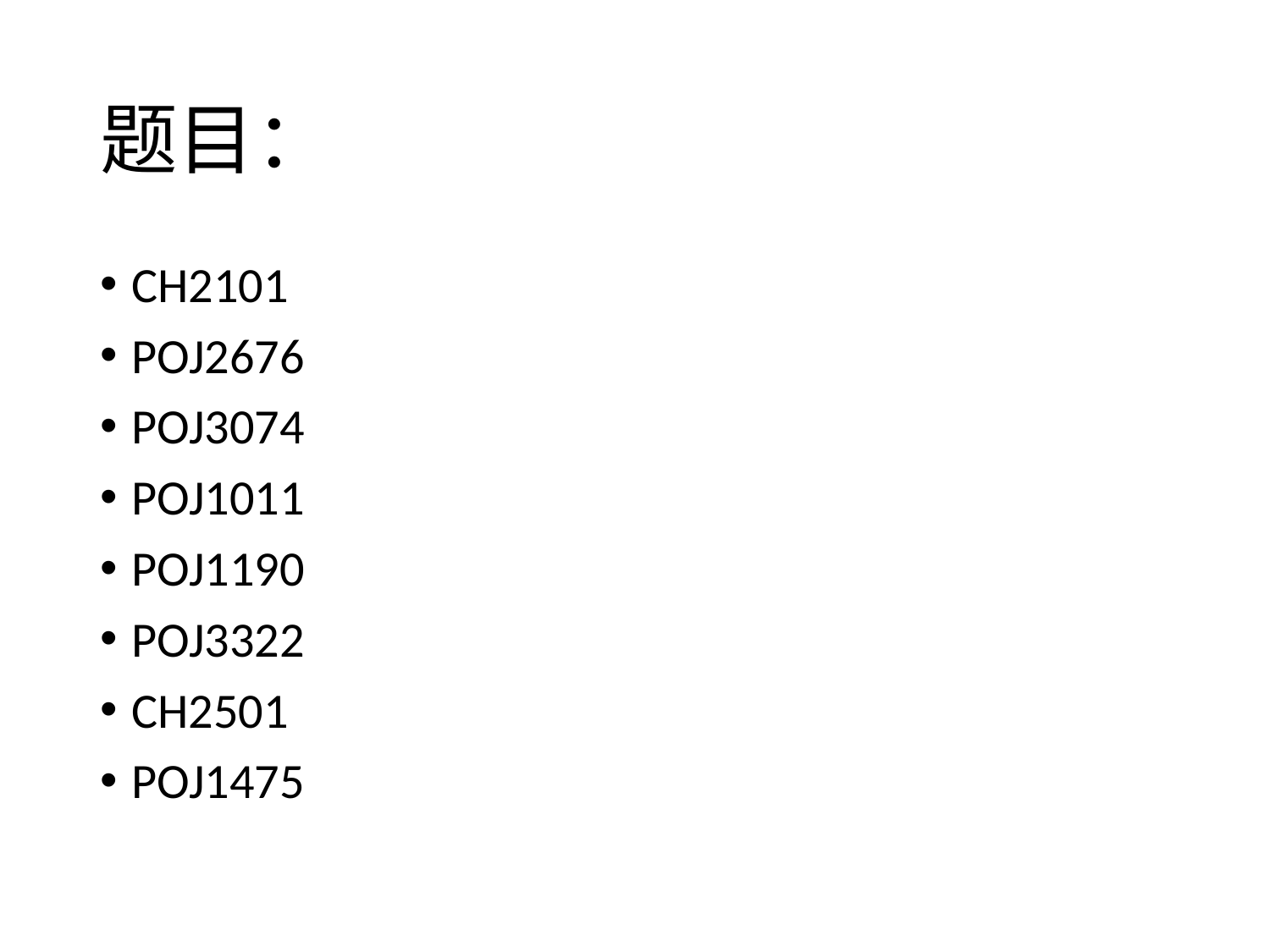

# 题目：
CH2101
POJ2676
POJ3074
POJ1011
POJ1190
POJ3322
CH2501
POJ1475